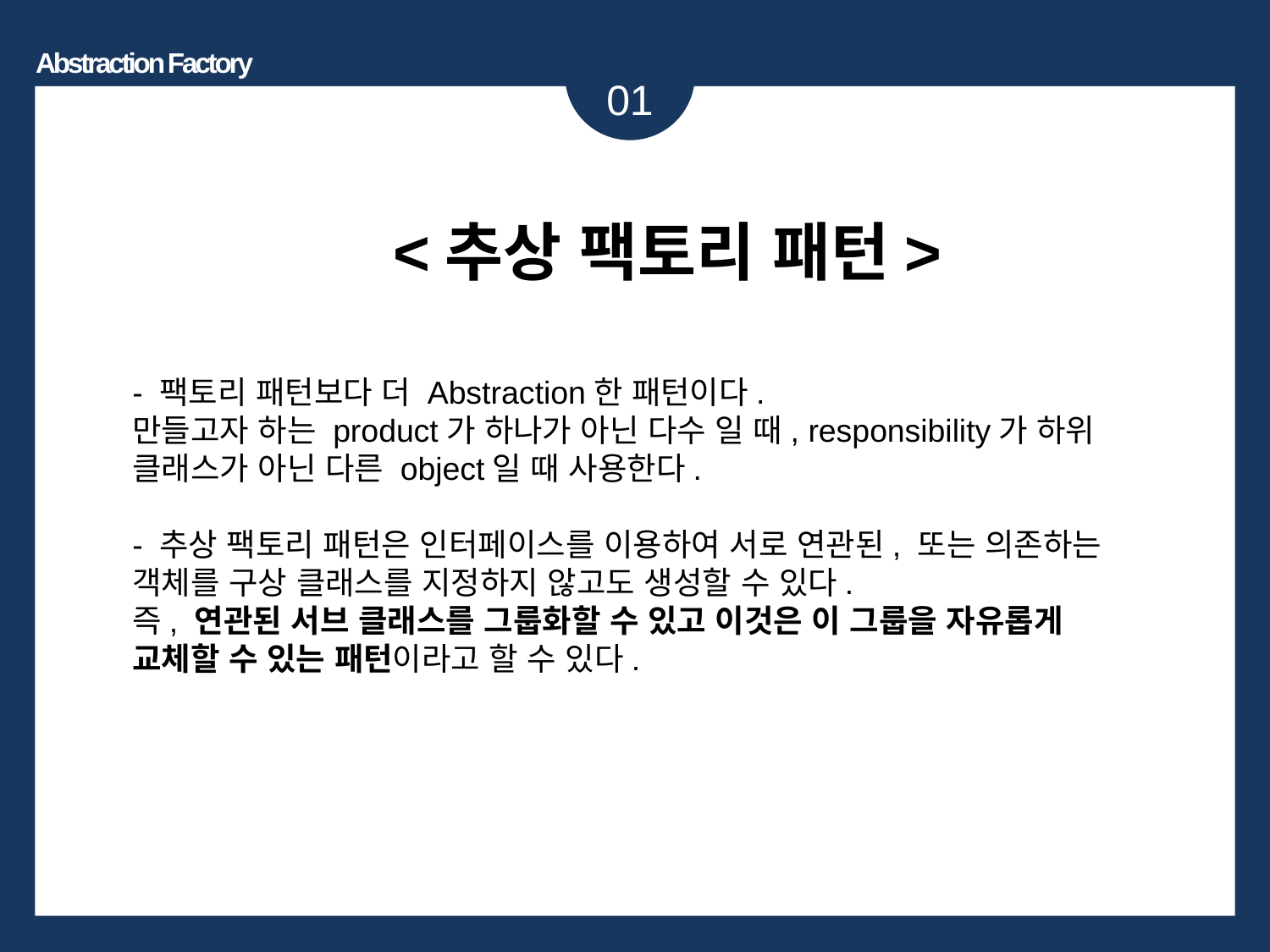

Abstraction Factory Pattern
01

<추상 팩토리 패턴>
- 팩토리 패턴보다 더 Abstraction한 패턴이다.
만들고자 하는 product가 하나가 아닌 다수 일 때, responsibility가 하위 클래스가 아닌 다른 object일 때 사용한다.

- 추상 팩토리 패턴은 인터페이스를 이용하여 서로 연관된, 또는 의존하는 객체를 구상 클래스를 지정하지 않고도 생성할 수 있다.
즉, 연관된 서브 클래스를 그룹화할 수 있고 이것은 이 그룹을 자유롭게 교체할 수 있는 패턴이라고 할 수 있다.